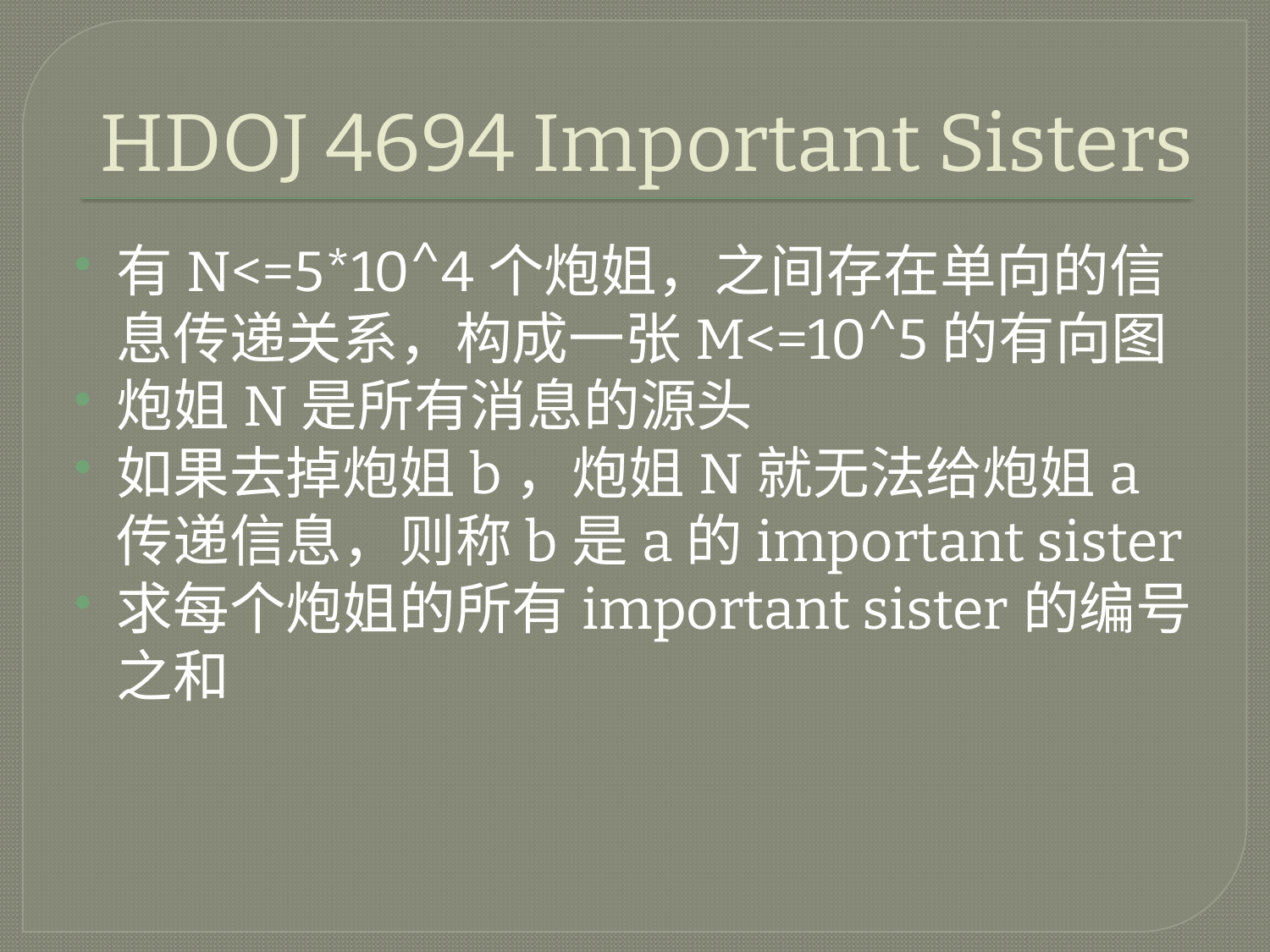

# HDOJ 4694 Important Sisters
有N<=5*10^4个炮姐，之间存在单向的信息传递关系，构成一张M<=10^5的有向图
炮姐N是所有消息的源头
如果去掉炮姐b，炮姐N就无法给炮姐a传递信息，则称b是a的important sister
求每个炮姐的所有important sister的编号之和